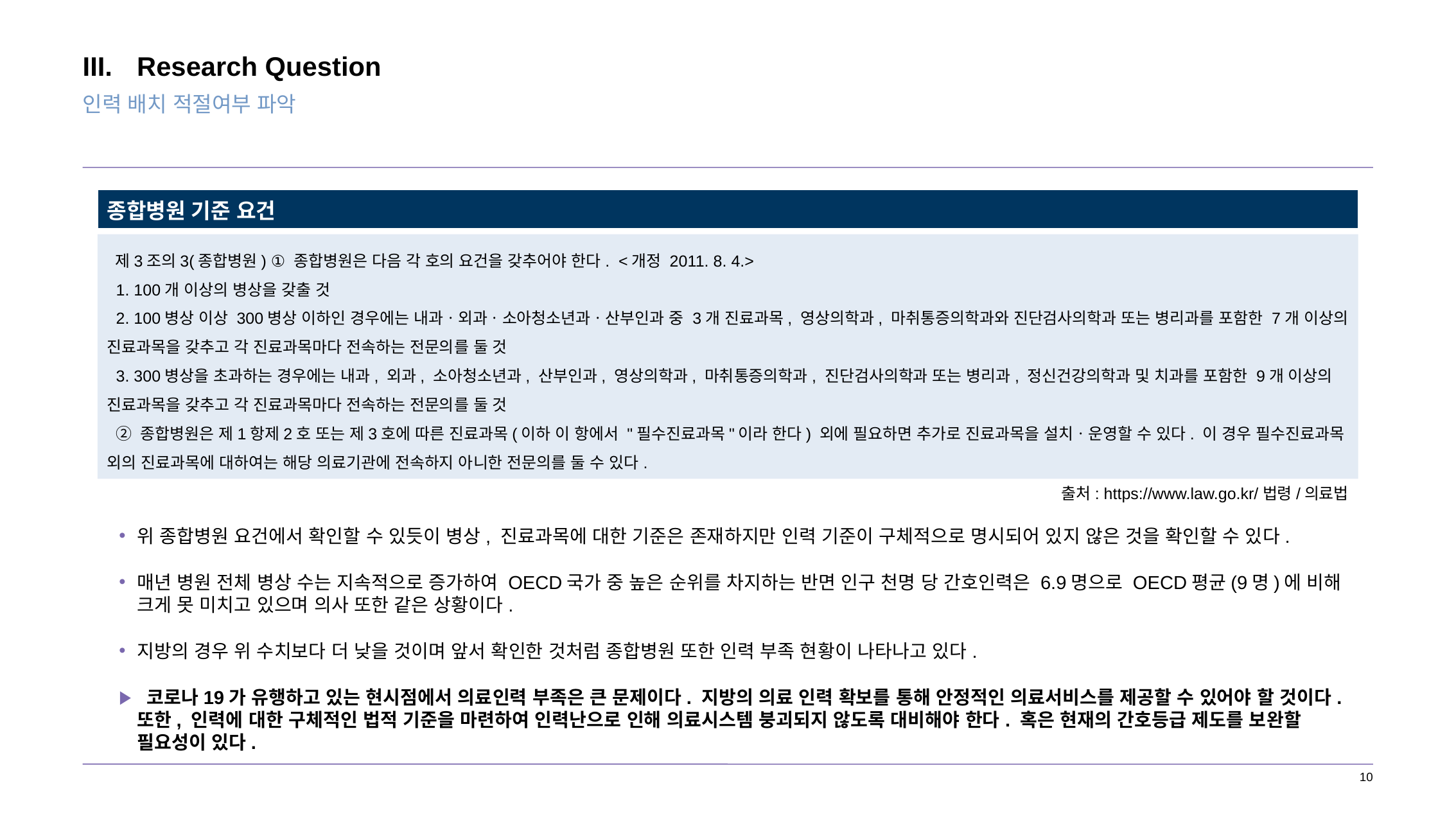

# Research Question
인력 배치 적절여부 파악
| 종합병원 기준 요건 |
| --- |
 제3조의3(종합병원) ① 종합병원은 다음 각 호의 요건을 갖추어야 한다.  <개정 2011. 8. 4.>
  1. 100개 이상의 병상을 갖출 것
  2. 100병상 이상 300병상 이하인 경우에는 내과ㆍ외과ㆍ소아청소년과ㆍ산부인과 중 3개 진료과목, 영상의학과, 마취통증의학과와 진단검사의학과 또는 병리과를 포함한 7개 이상의 진료과목을 갖추고 각 진료과목마다 전속하는 전문의를 둘 것
  3. 300병상을 초과하는 경우에는 내과, 외과, 소아청소년과, 산부인과, 영상의학과, 마취통증의학과, 진단검사의학과 또는 병리과, 정신건강의학과 및 치과를 포함한 9개 이상의 진료과목을 갖추고 각 진료과목마다 전속하는 전문의를 둘 것
  ② 종합병원은 제1항제2호 또는 제3호에 따른 진료과목(이하 이 항에서 "필수진료과목"이라 한다) 외에 필요하면 추가로 진료과목을 설치ㆍ운영할 수 있다. 이 경우 필수진료과목 외의 진료과목에 대하여는 해당 의료기관에 전속하지 아니한 전문의를 둘 수 있다.
출처: https://www.law.go.kr/법령/의료법

위 종합병원 요건에서 확인할 수 있듯이 병상, 진료과목에 대한 기준은 존재하지만 인력 기준이 구체적으로 명시되어 있지 않은 것을 확인할 수 있다.

매년 병원 전체 병상 수는 지속적으로 증가하여 OECD국가 중 높은 순위를 차지하는 반면 인구 천명 당 간호인력은 6.9명으로 OECD평균(9명)에 비해 크게 못 미치고 있으며 의사 또한 같은 상황이다.

지방의 경우 위 수치보다 더 낮을 것이며 앞서 확인한 것처럼 종합병원 또한 인력 부족 현황이 나타나고 있다.

 코로나19가 유행하고 있는 현시점에서 의료인력 부족은 큰 문제이다. 지방의 의료 인력 확보를 통해 안정적인 의료서비스를 제공할 수 있어야 할 것이다. 또한, 인력에 대한 구체적인 법적 기준을 마련하여 인력난으로 인해 의료시스템 붕괴되지 않도록 대비해야 한다. 혹은 현재의 간호등급 제도를 보완할 필요성이 있다.